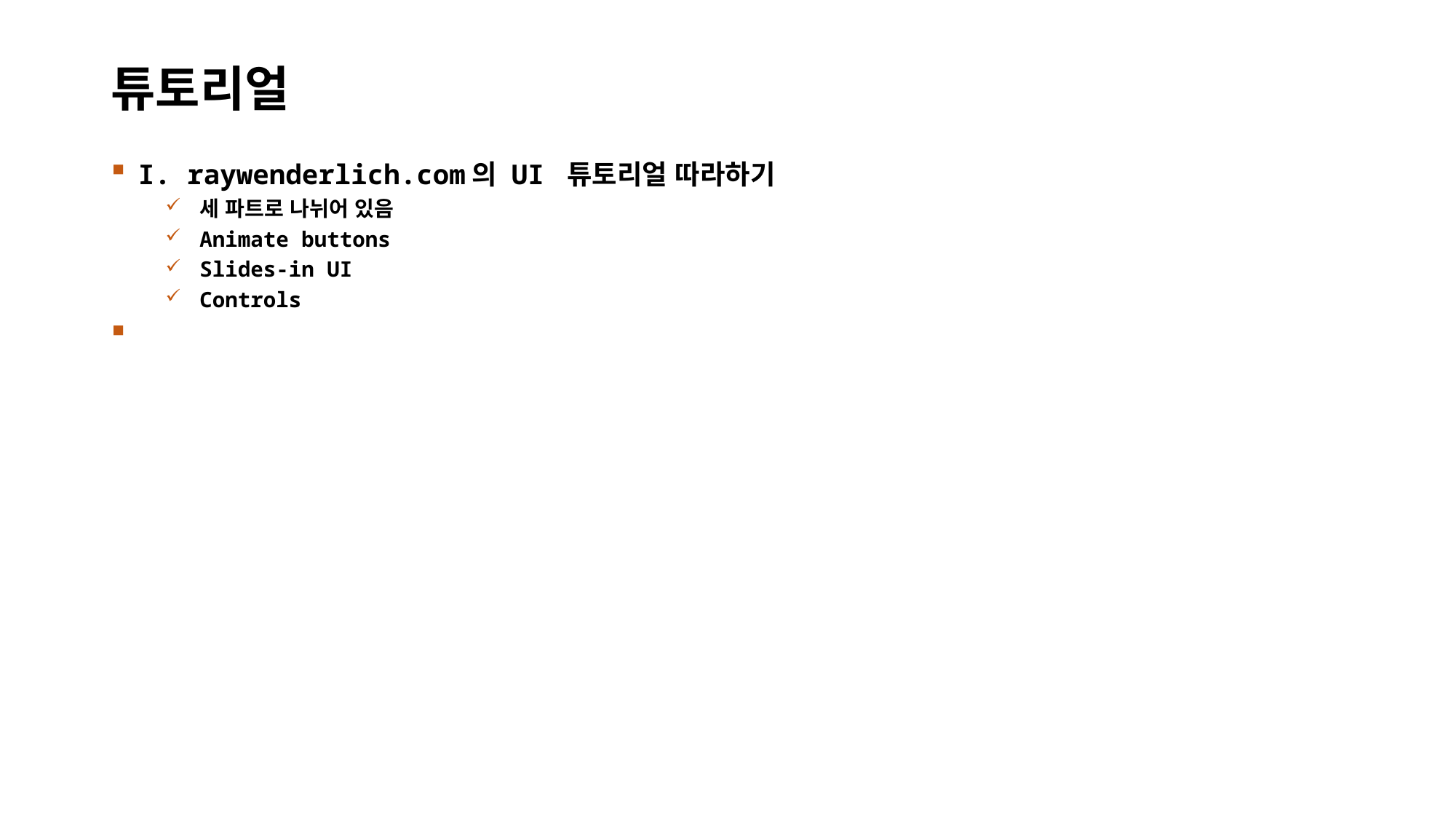

# 튜토리얼
I. raywenderlich.com의 UI 튜토리얼 따라하기
세 파트로 나뉘어 있음
Animate buttons
Slides-in UI
Controls